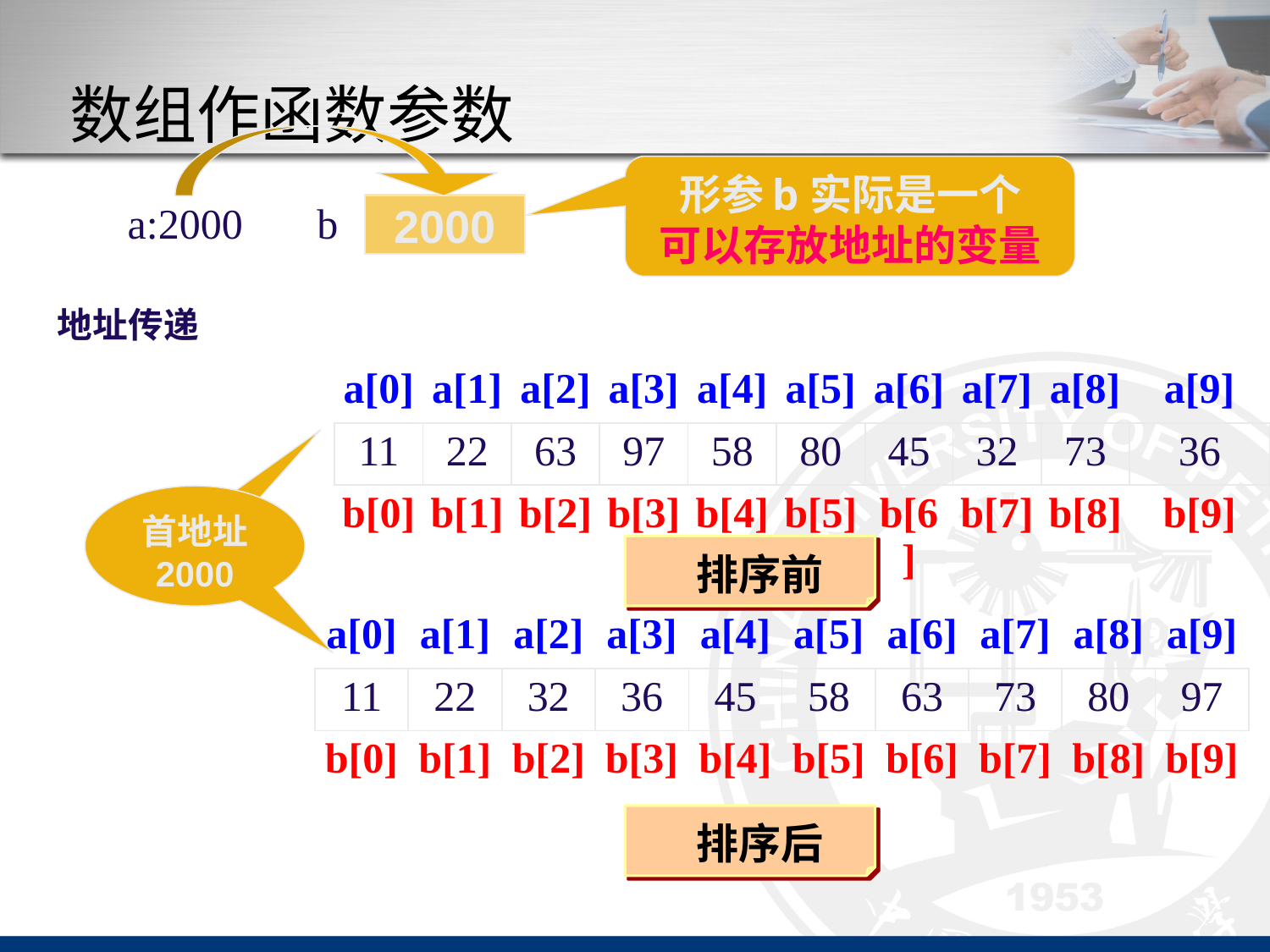

# 数组作函数参数

形参b实际是一个
可以存放地址的变量

2000
a:2000       b
地址传递
| a[0] | a[1] | a[2] | a[3] | a[4] | a[5] | a[6] | a[7] | a[8] | a[9] |
| --- | --- | --- | --- | --- | --- | --- | --- | --- | --- |
| 11 | 22 | 63 | 97 | 58 | 80 | 45 | 32 | 73 | 36 |
| b[0] | b[1] | b[2] | b[3] | b[4] | b[5] | b[6] | b[7] | b[8] | b[9] |
首地址
2000

 排序前
| a[0] | a[1] | a[2] | a[3] | a[4] | a[5] | a[6] | a[7] | a[8] | a[9] |
| --- | --- | --- | --- | --- | --- | --- | --- | --- | --- |
| 11 | 22 | 32 | 36 | 45 | 58 | 63 | 73 | 80 | 97 |
| b[0] | b[1] | b[2] | b[3] | b[4] | b[5] | b[6] | b[7] | b[8] | b[9] |

 排序后